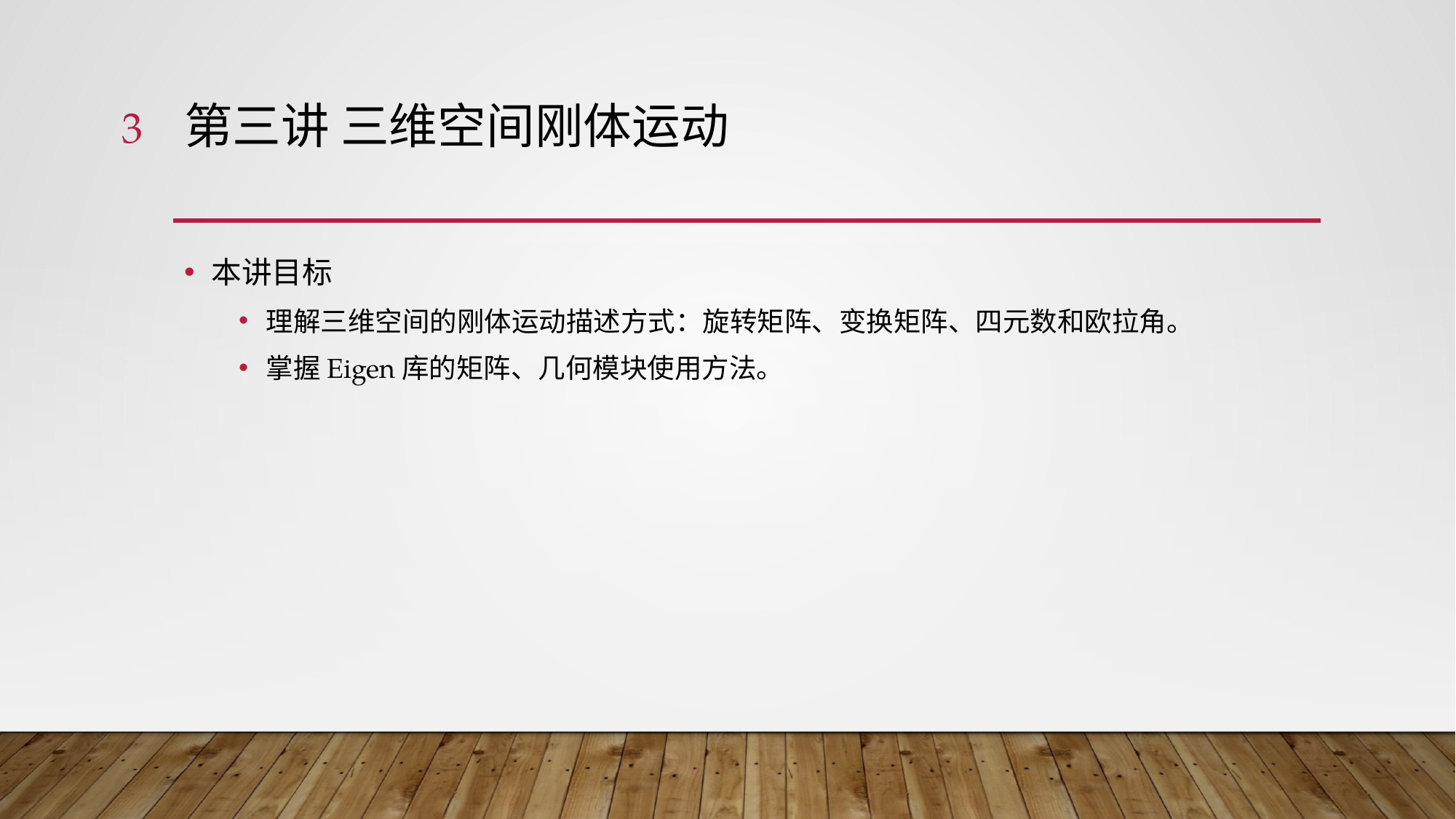

3
# 第三讲 三维空间刚体运动
本讲目标
理解三维空间的刚体运动描述方式：旋转矩阵、变换矩阵、四元数和欧拉角。
掌握Eigen库的矩阵、几何模块使用方法。